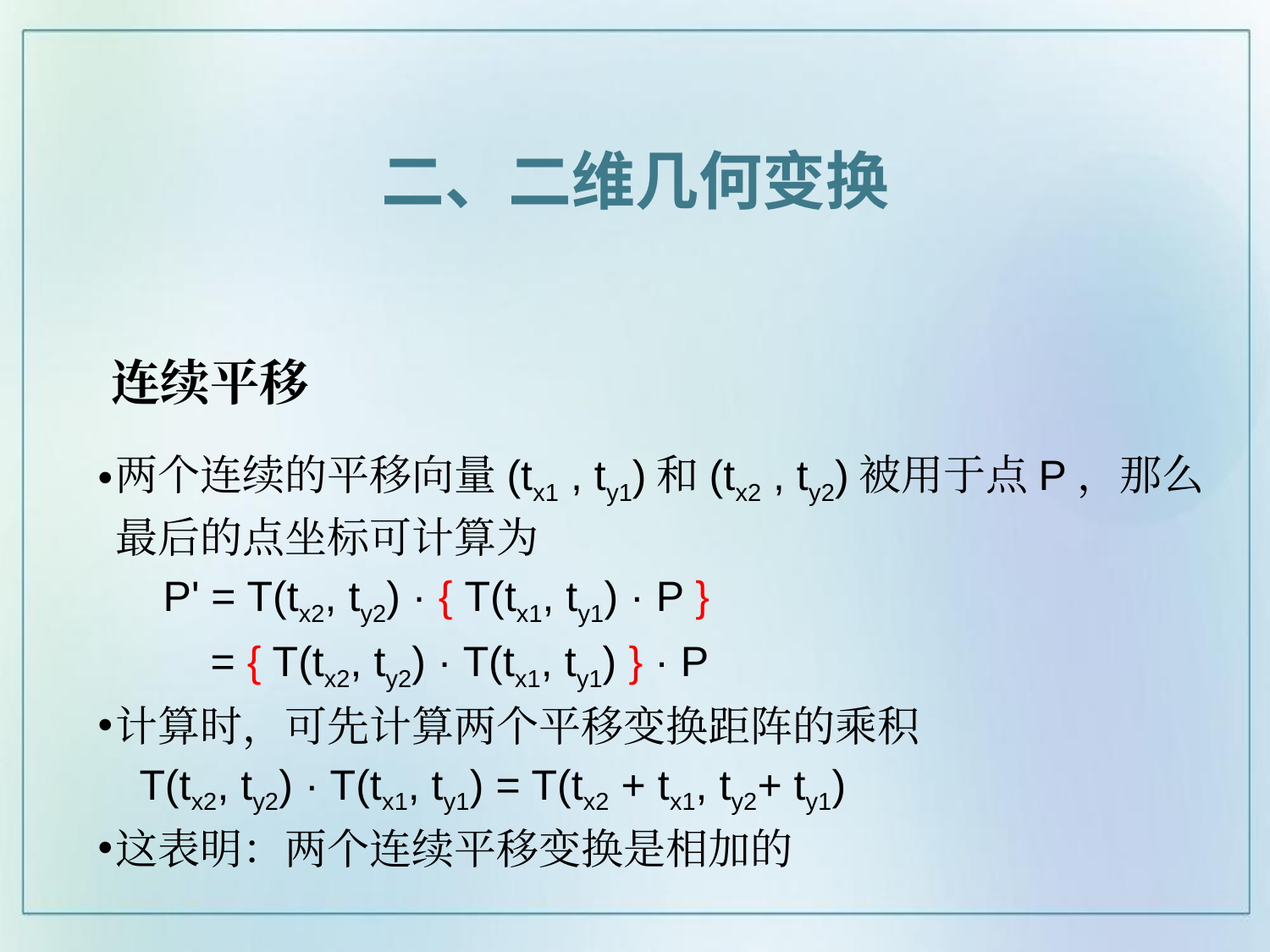

二、二维几何变换
# 连续平移
两个连续的平移向量(tx1 , ty1)和(tx2 , ty2)被用于点P，那么最后的点坐标可计算为
	    P' = T(tx2, ty2) · { T(tx1, ty1) · P }
	        = { T(tx2, ty2) · T(tx1, ty1) } · P
计算时，可先计算两个平移变换距阵的乘积
	  T(tx2, ty2) · T(tx1, ty1) = T(tx2 + tx1, ty2+ ty1)
这表明：两个连续平移变换是相加的